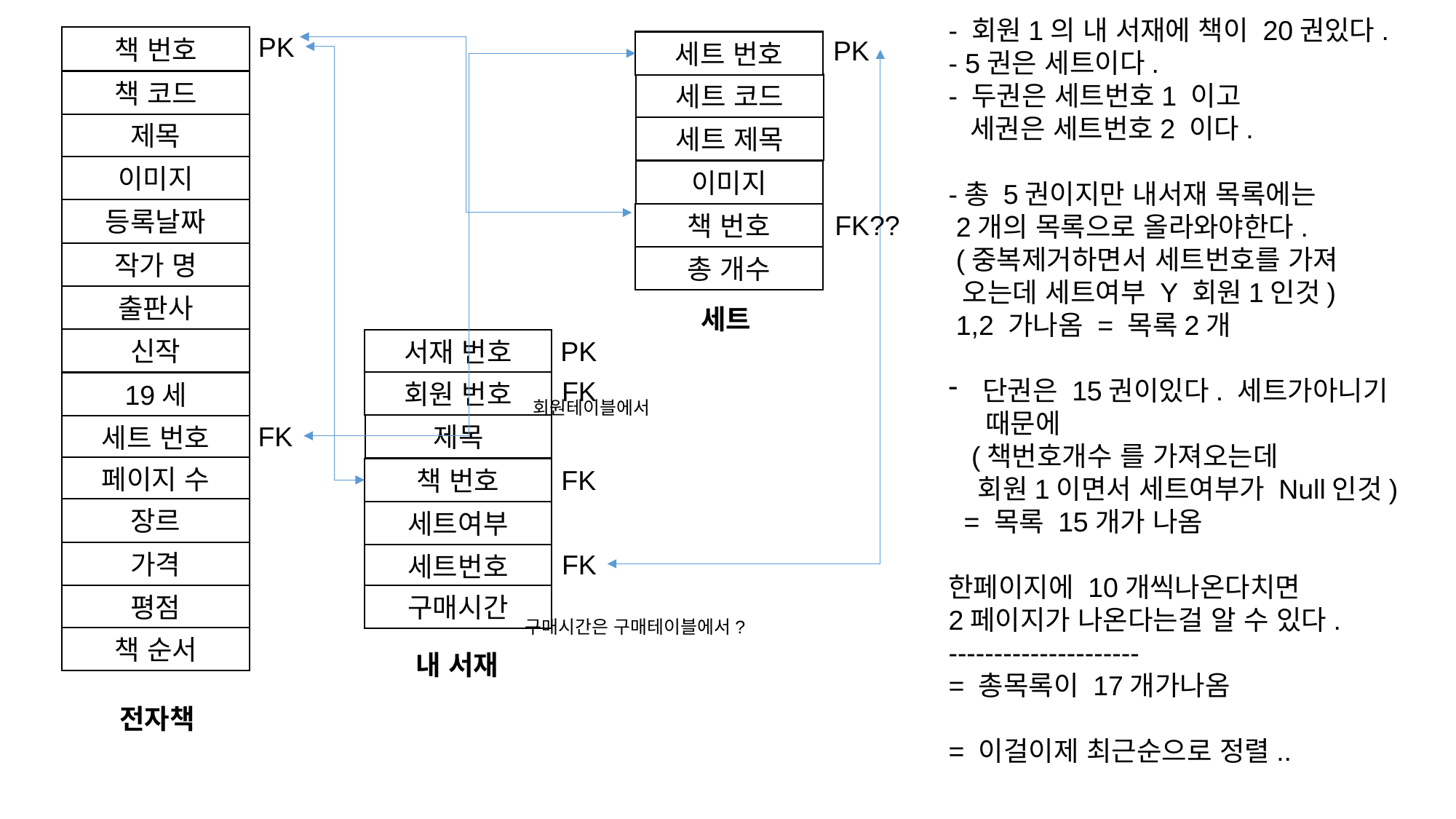

- 회원1의 내 서재에 책이 20권있다.
- 5권은 세트이다.
- 두권은 세트번호1 이고
  세권은 세트번호2 이다.

-총 5권이지만 내서재 목록에는
 2개의 목록으로 올라와야한다.
 (중복제거하면서 세트번호를 가져
 오는데 세트여부 Y 회원1인것)
 1,2 가나옴 = 목록2개

단권은 15권이있다. 세트가아니기
    때문에
   (책번호개수 를 가져오는데
   회원1이면서 세트여부가 Null인것)
  = 목록 15개가 나옴

한페이지에 10개씩나온다치면
2페이지가 나온다는걸 알 수 있다.
---------------------
= 총목록이 17개가나옴

= 이걸이제 최근순으로 정렬..

PK
책 번호
PK
세트 번호
책 코드
세트 코드
제목
세트 제목
이미지
이미지
등록날짜
FK
??
책 번호
작가 명
총 개수
출판사
세트
PK
신작
서재 번호
FK
회원 번호
19세
회원테이블에서
FK
제목
세트 번호
페이지 수
FK
책 번호
장르
세트여부
FK
가격
세트번호
평점
구매시간
구매시간은 구매테이블에서?
책 순서
내 서재
전자책